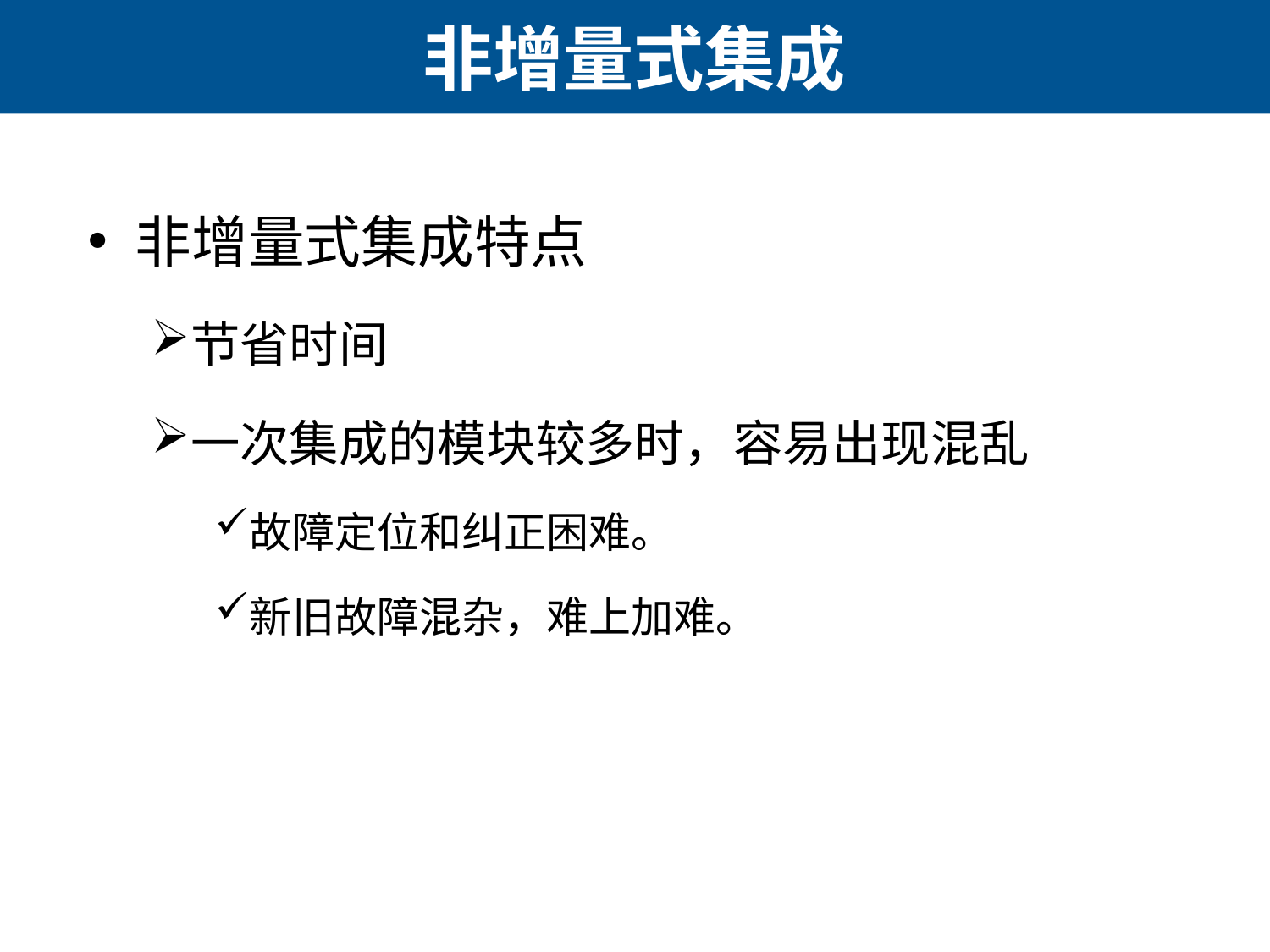

# 非增量式集成
非增量式集成特点
节省时间
一次集成的模块较多时，容易出现混乱
故障定位和纠正困难。
新旧故障混杂，难上加难。